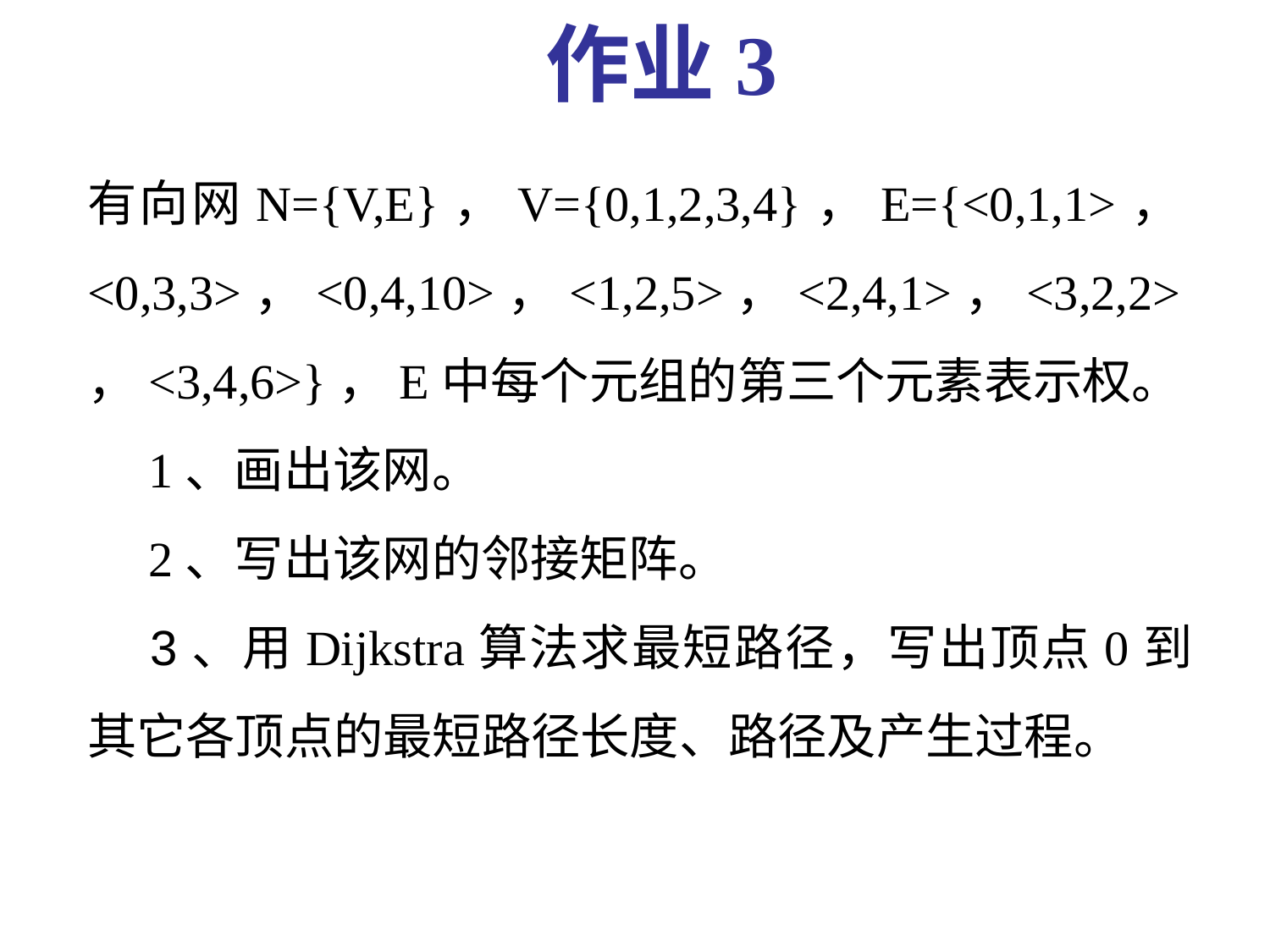

作业3
有向网N={V,E}，V={0,1,2,3,4}，E={<0,1,1>，<0,3,3>，<0,4,10>，<1,2,5>，<2,4,1>，<3,2,2>，<3,4,6>}，E中每个元组的第三个元素表示权。
　1、画出该网。
　2、写出该网的邻接矩阵。
    3、用Dijkstra算法求最短路径，写出顶点0到其它各顶点的最短路径长度、路径及产生过程。